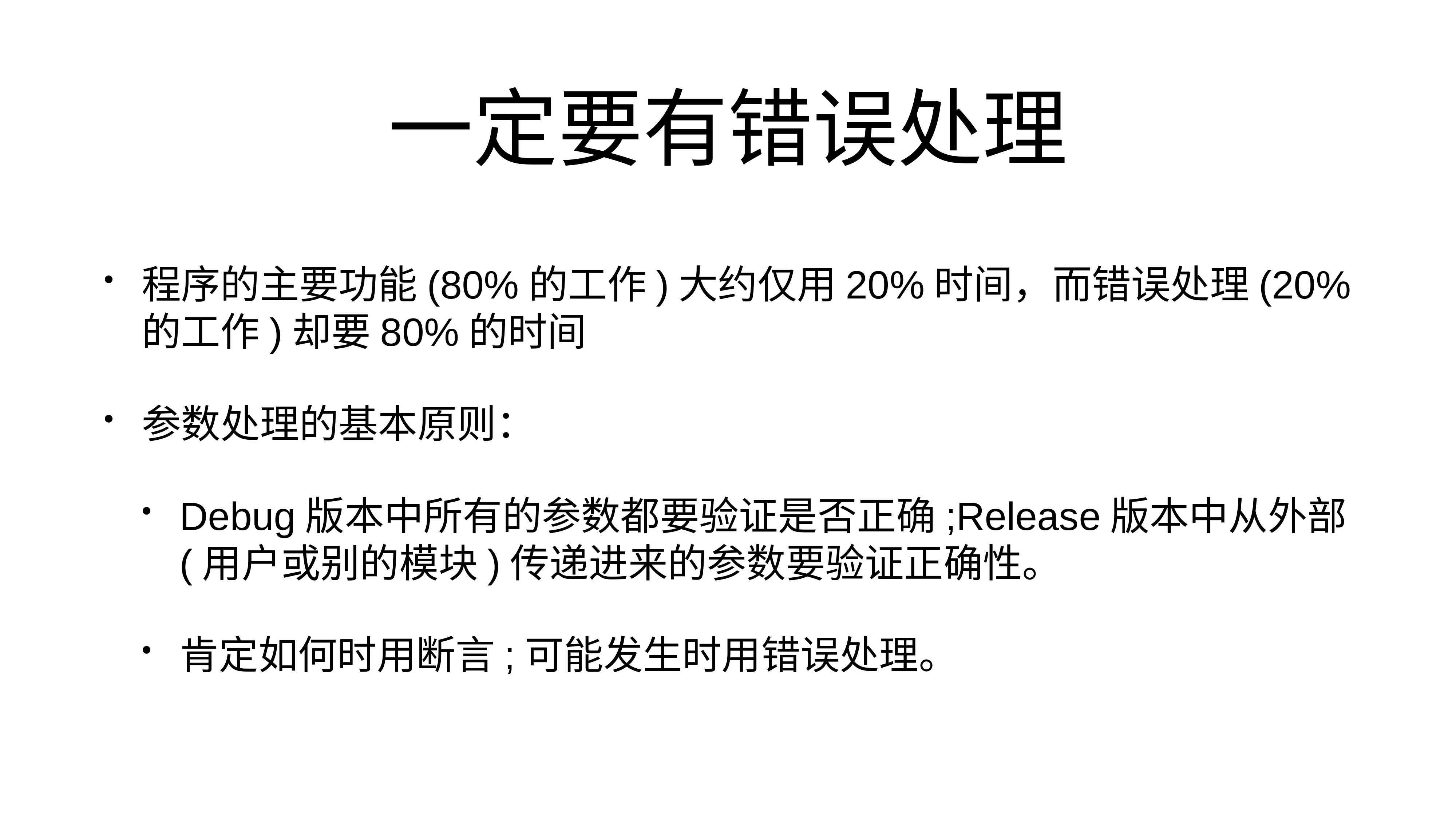

# 一定要有错误处理
程序的主要功能(80%的工作)大约仅用20%时间，而错误处理(20%的工作)却要80%的时间
参数处理的基本原则：
Debug版本中所有的参数都要验证是否正确;Release版本中从外部(用户或别的模块)传递进来的参数要验证正确性。
肯定如何时用断言;可能发生时用错误处理。